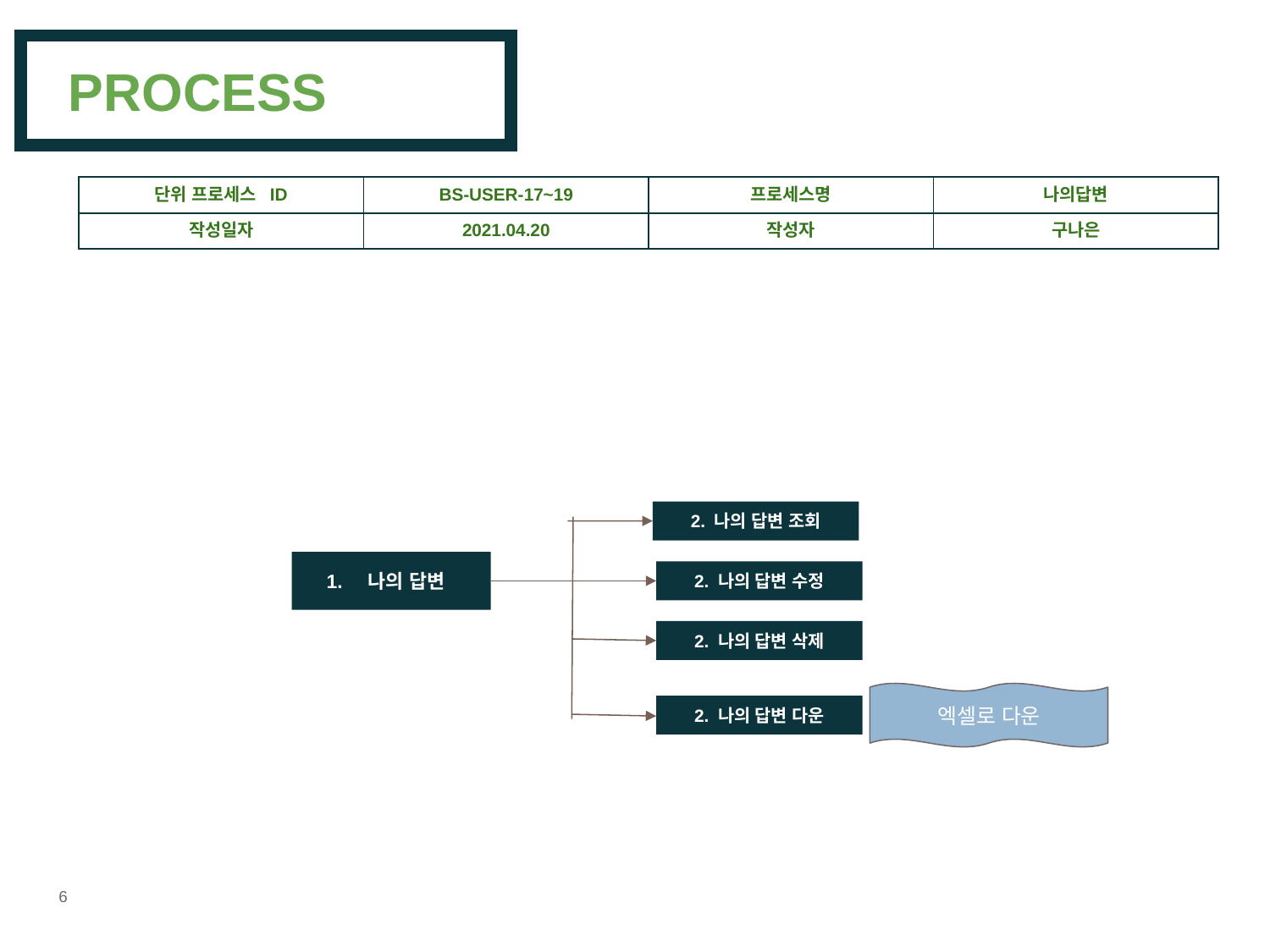

# PROCESS

| 단위 프로세스 ID | BS-USER-17~19 | 프로세스명 | 나의답변 |
| --- | --- | --- | --- |
| 작성일자 | 2021.04.20 | 작성자 | 구나은 |
2. 나의 답변 조회
나의 답변
2. 나의 답변 수정
2. 나의 답변 삭제
엑셀로 다운
2. 나의 답변 다운